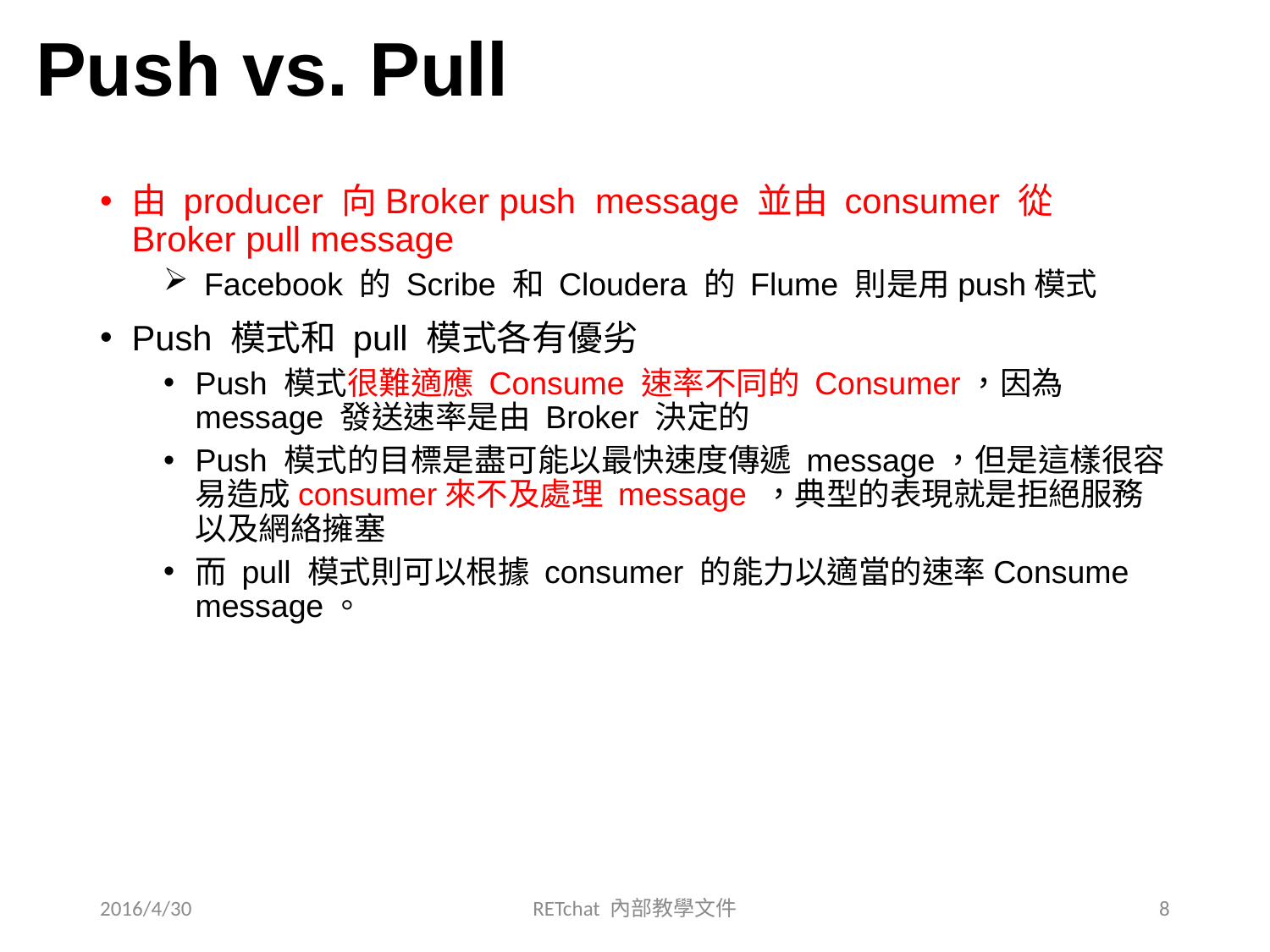

# Push vs. Pull
由 producer 向Broker push  message 並由 consumer 從 Broker pull message
 Facebook 的 Scribe 和 Cloudera 的 Flume 則是用push模式
Push 模式和 pull 模式各有優劣
Push 模式很難適應 Consume 速率不同的 Consumer，因為 message 發送速率是由 Broker 決定的
Push 模式的目標是盡可能以最快速度傳遞 message，但是這樣很容易造成consumer來不及處理 message ，典型的表現就是拒絕服務以及網絡擁塞
而 pull 模式則可以根據 consumer 的能力以適當的速率Consume message。
2016/4/30
RETchat 內部教學文件
8